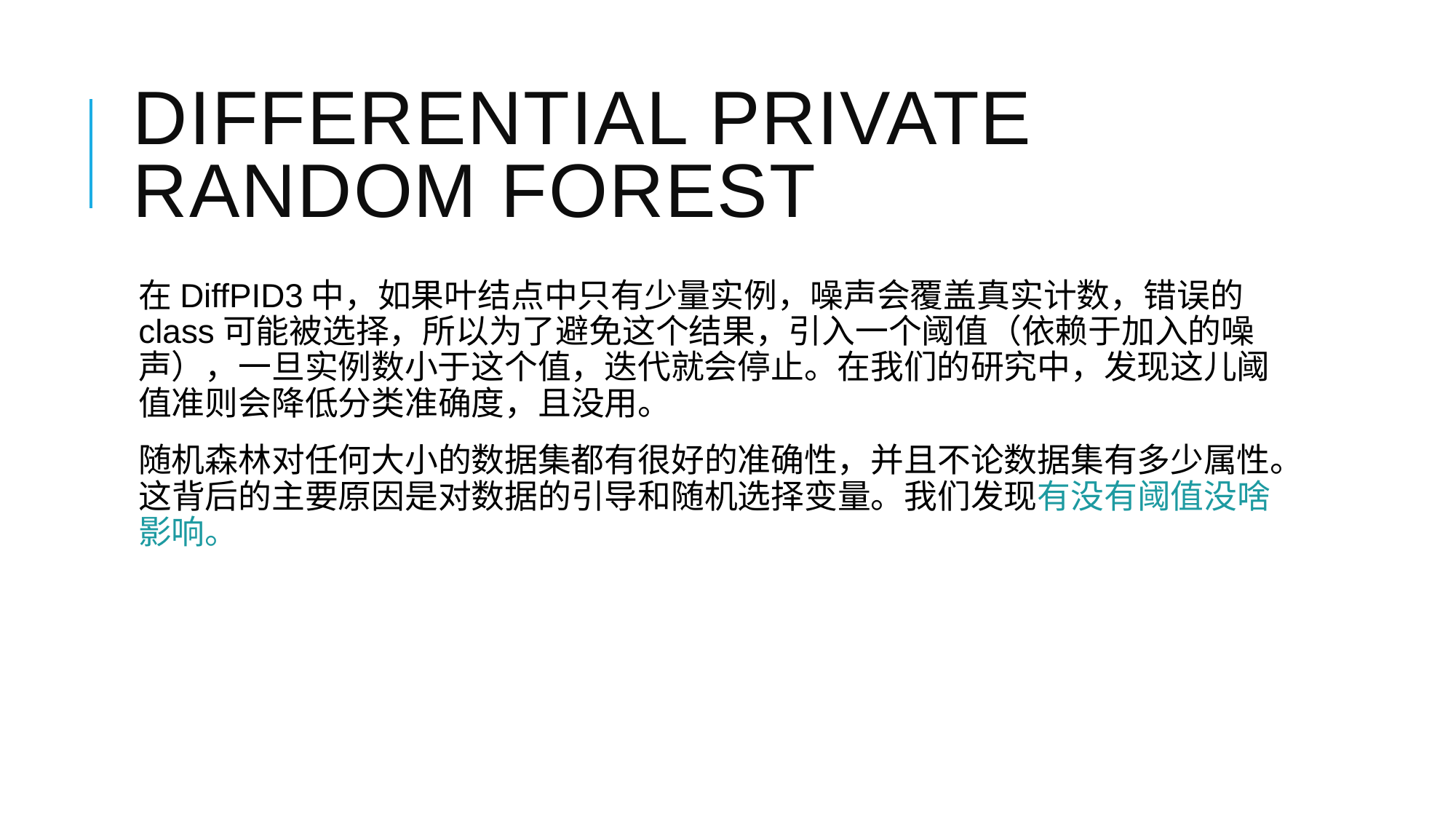

# DIFFERENTIAL PRIVATE RANDOM FOREST
在DiffPID3中，如果叶结点中只有少量实例，噪声会覆盖真实计数，错误的class可能被选择，所以为了避免这个结果，引入一个阈值（依赖于加入的噪声），一旦实例数小于这个值，迭代就会停止。在我们的研究中，发现这儿阈值准则会降低分类准确度，且没用。
随机森林对任何大小的数据集都有很好的准确性，并且不论数据集有多少属性。这背后的主要原因是对数据的引导和随机选择变量。我们发现有没有阈值没啥影响。